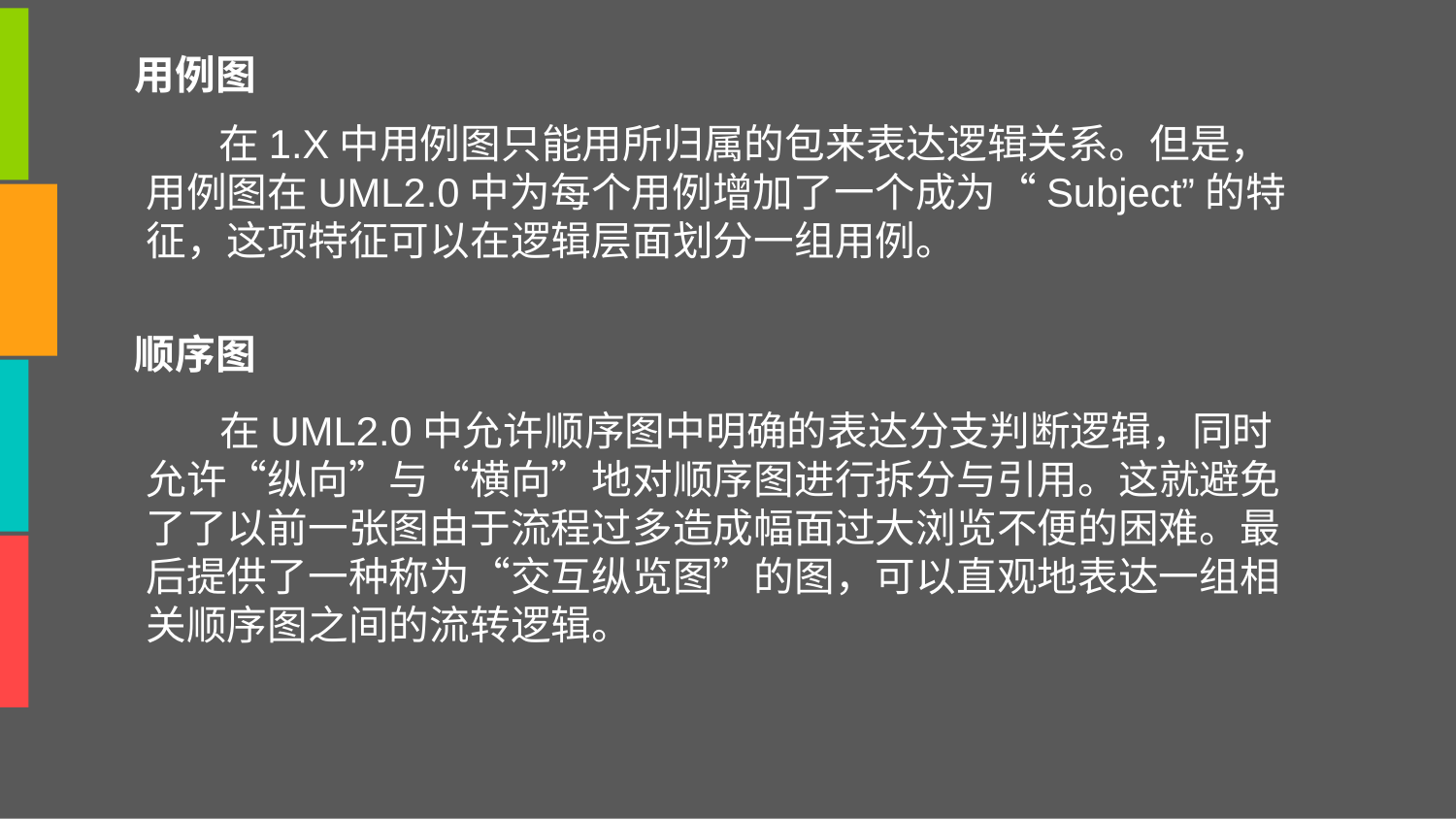

用例图
       在1.X中用例图只能用所归属的包来表达逻辑关系。但是，用例图在UML2.0中为每个用例增加了一个成为“Subject”的特征，这项特征可以在逻辑层面划分一组用例。

顺序图

       在UML2.0中允许顺序图中明确的表达分支判断逻辑，同时允许“纵向”与“横向”地对顺序图进行拆分与引用。这就避免了了以前一张图由于流程过多造成幅面过大浏览不便的困难。最后提供了一种称为“交互纵览图”的图，可以直观地表达一组相关顺序图之间的流转逻辑。